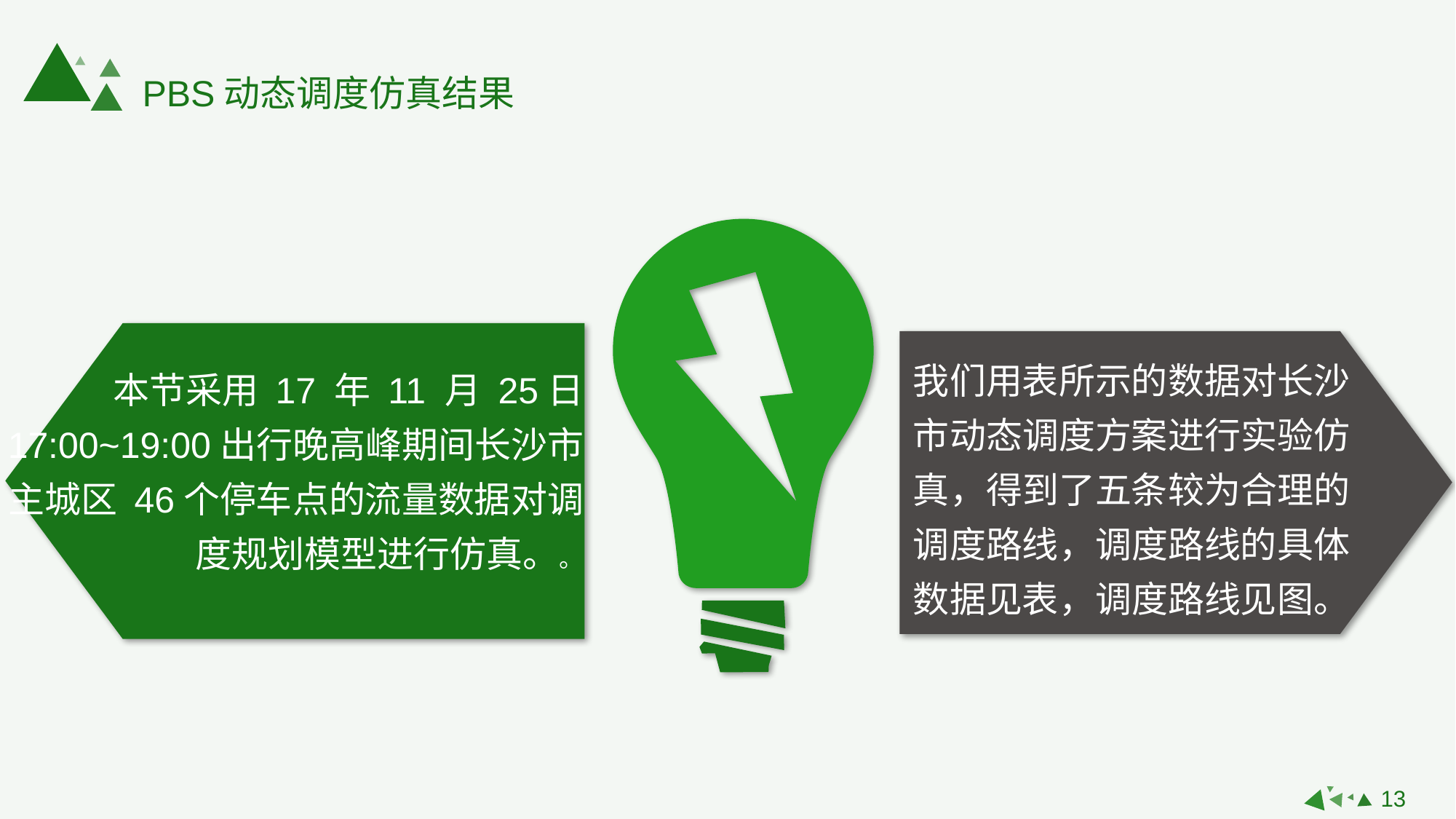

PBS动态调度仿真结果

我们用表所示的数据对长沙市动态调度方案进行实验仿真，得到了五条较为合理的调度路线，调度路线的具体数据见表，调度路线见图。

本节采用 17 年 11 月 25日 17:00~19:00出行晚高峰期间长沙市主城区 46个停车点的流量数据对调度规划模型进行仿真。。
13